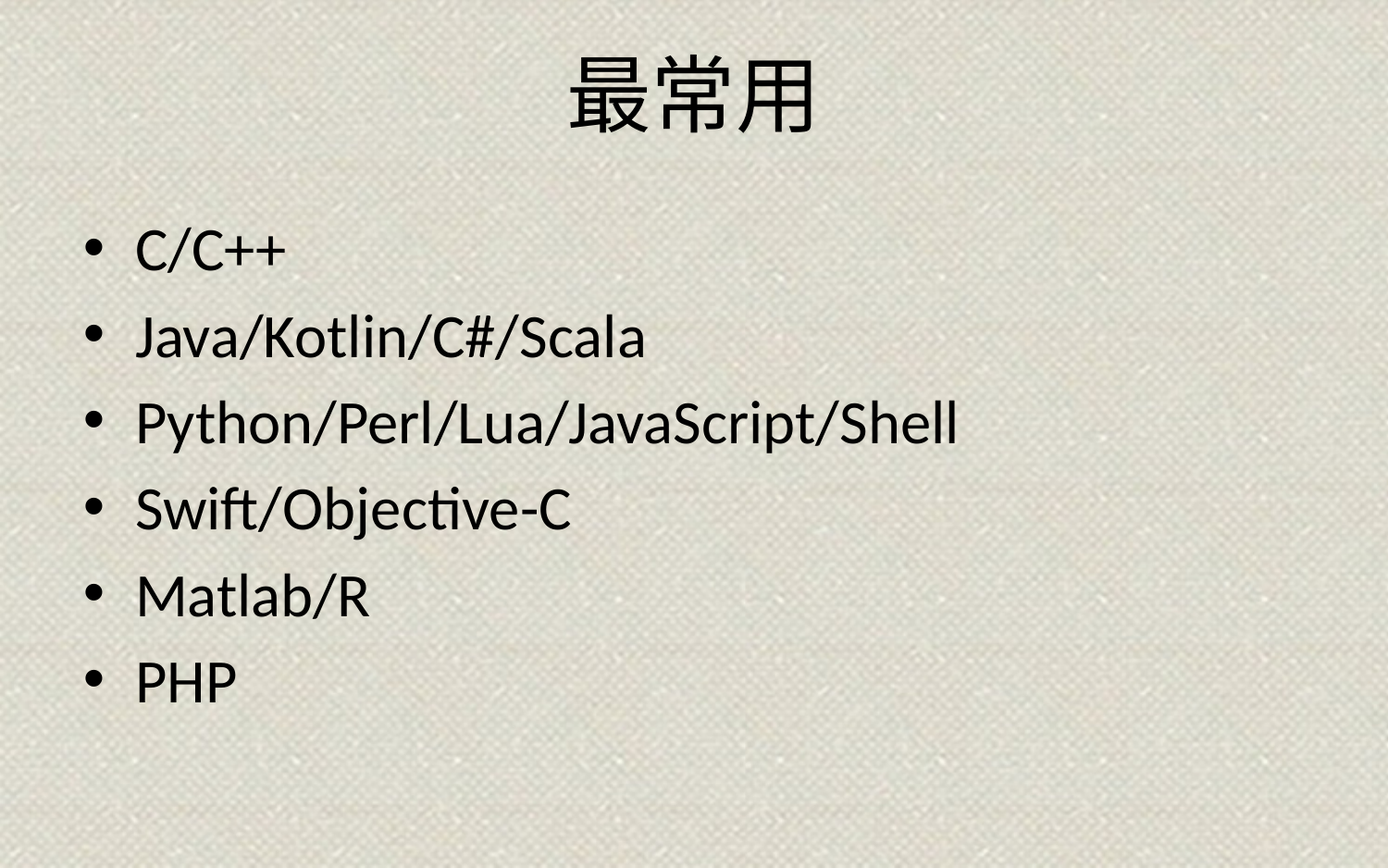

# 最常用
C/C++
Java/Kotlin/C#/Scala
Python/Perl/Lua/JavaScript/Shell
Swift/Objective-C
Matlab/R
PHP